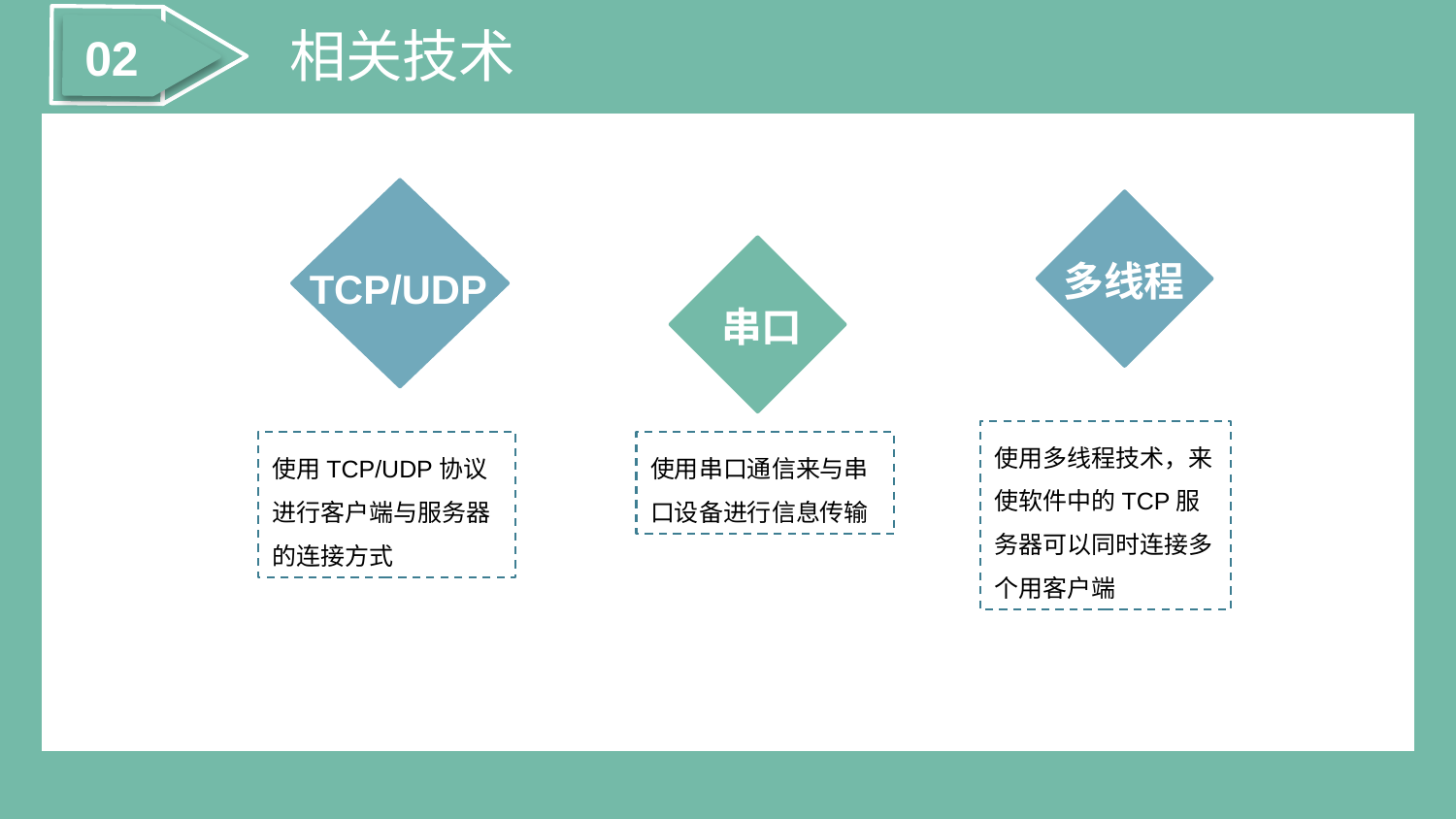

02
相关技术

TCP/UDP

多线程

串口
使用多线程技术，来使软件中的TCP服务器可以同时连接多个用客户端
使用TCP/UDP协议进行客户端与服务器的连接方式
使用串口通信来与串口设备进行信息传输